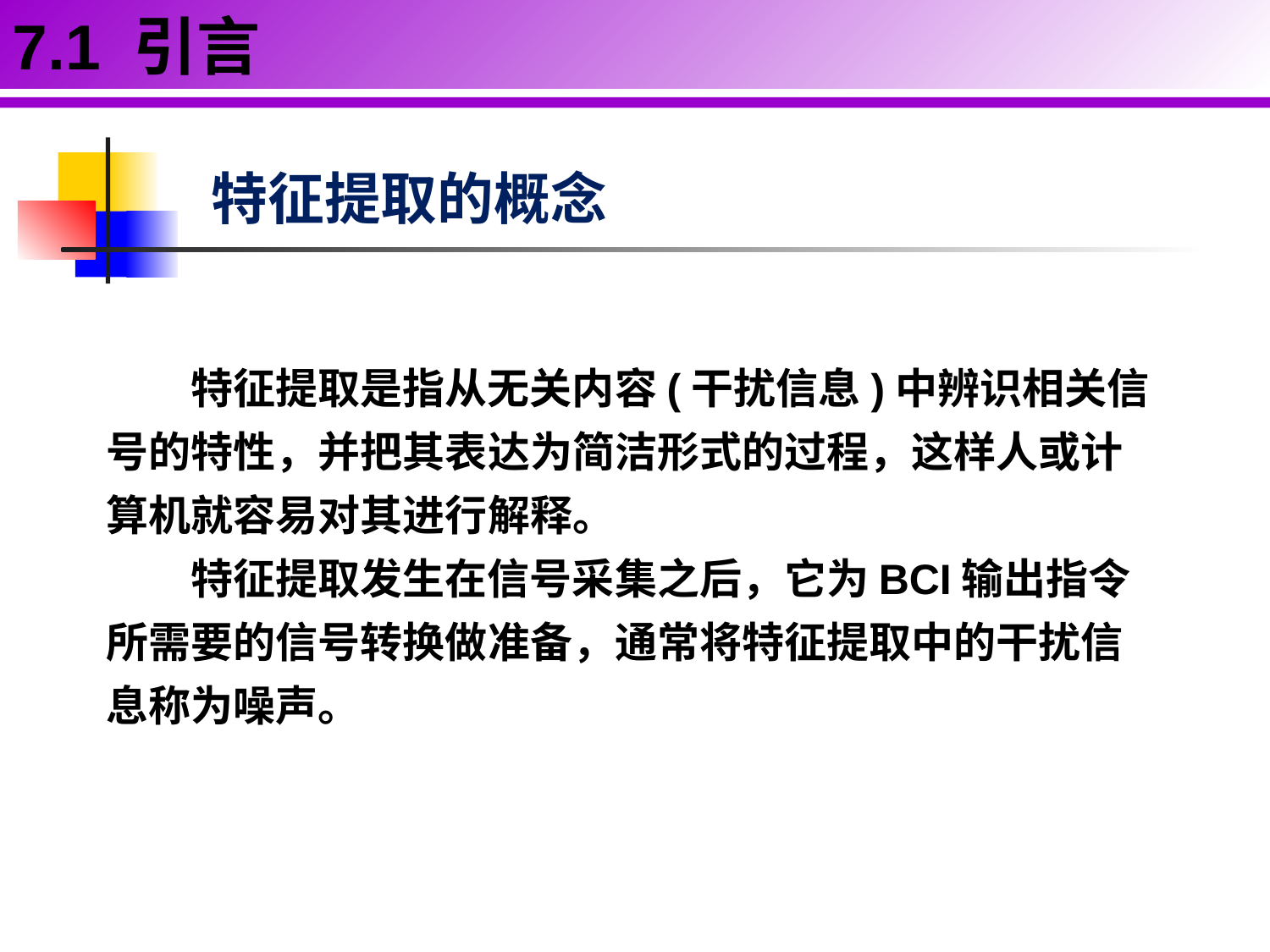

7.1 引言

特征提取的概念
特征提取是指从无关内容(干扰信息)中辨识相关信号的特性，并把其表达为简洁形式的过程，这样人或计算机就容易对其进行解释。
特征提取发生在信号采集之后，它为BCI输出指令所需要的信号转换做准备，通常将特征提取中的干扰信息称为噪声。